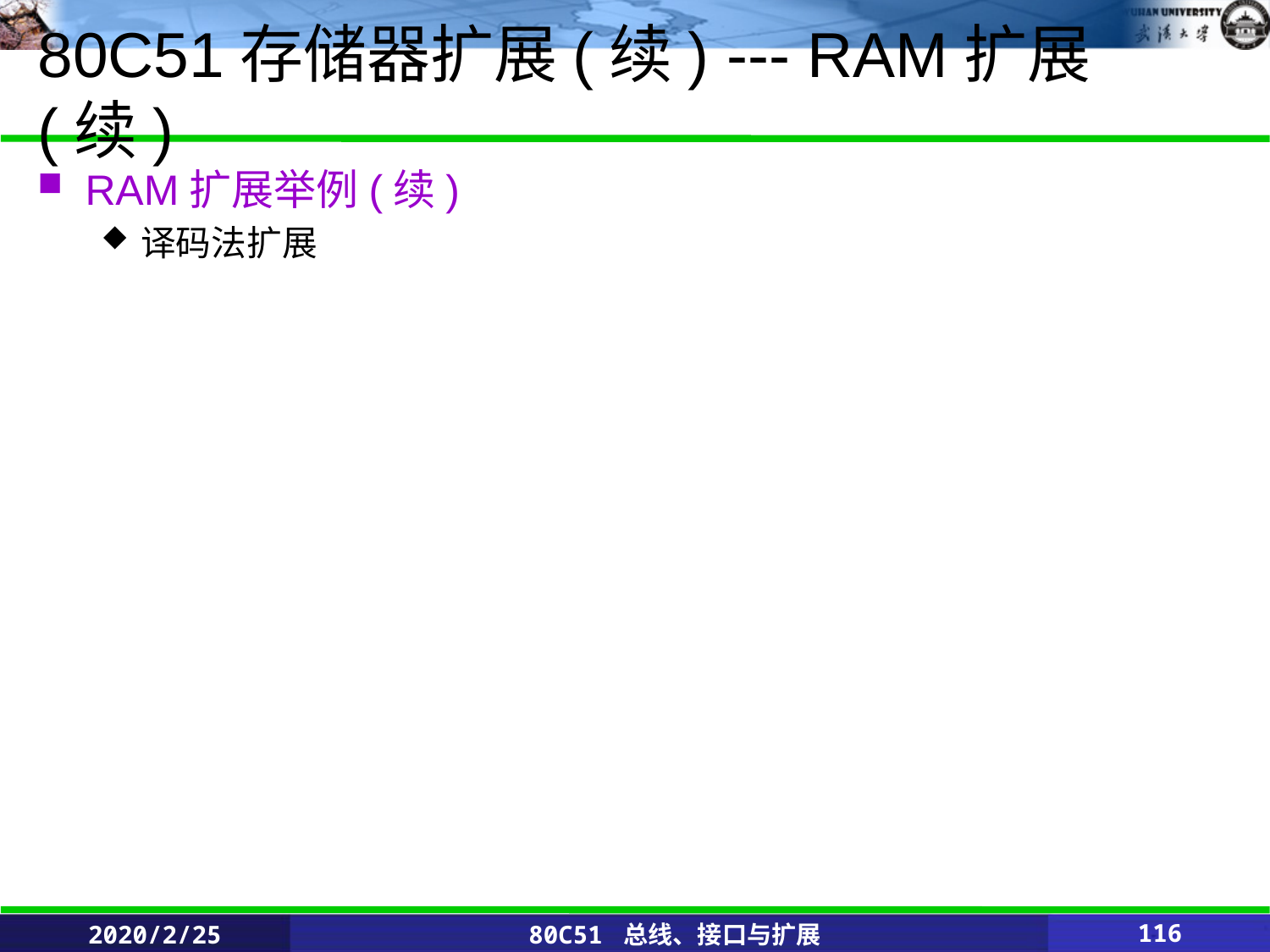

# 80C51存储器扩展(续) --- RAM扩展(续)
RAM扩展举例(续)
译码法扩展
2020/2/25
80C51 总线、接口与扩展
116